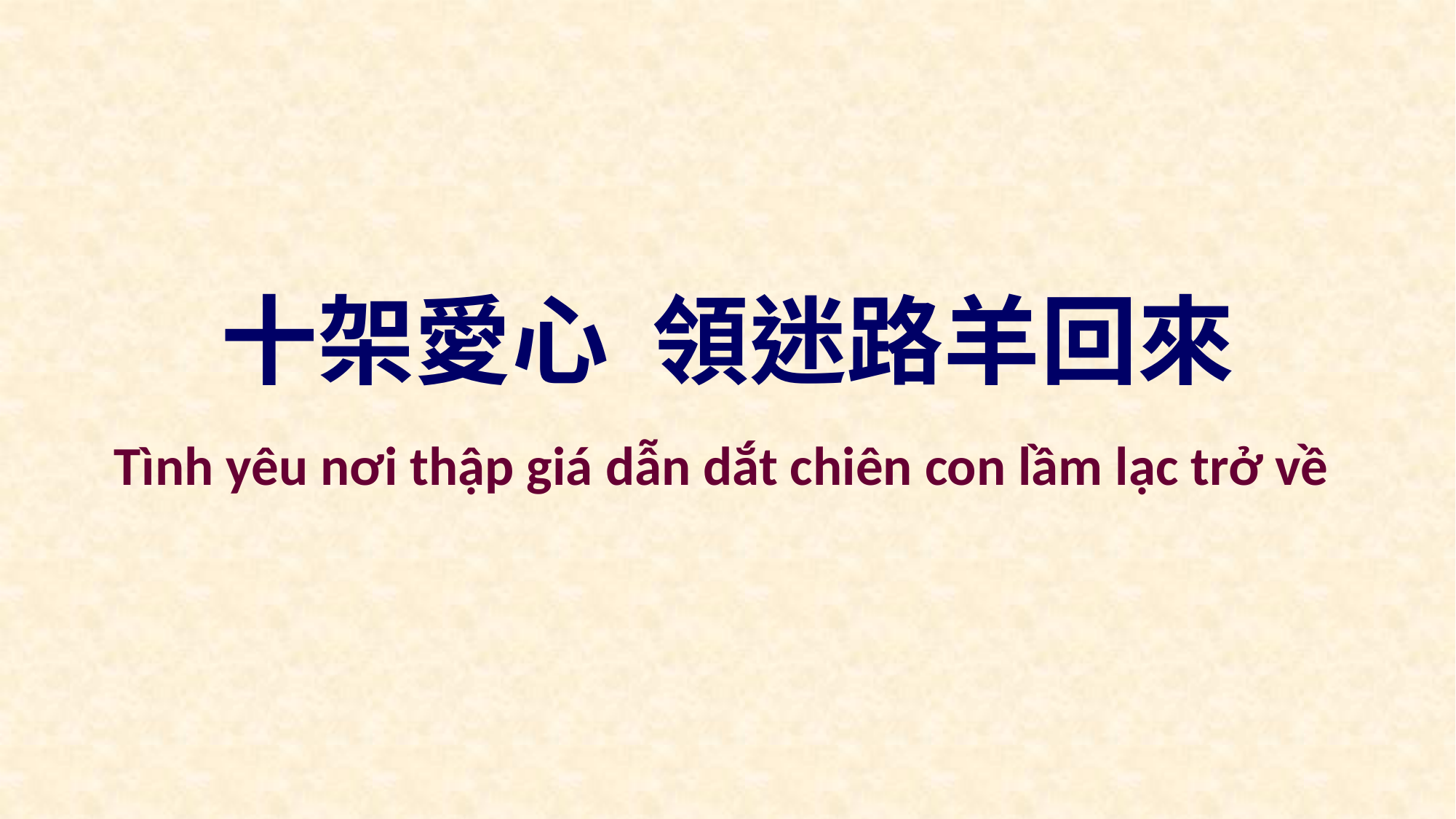

十架愛心  領迷路羊回來
Tình yêu nơi thập giá dẫn dắt chiên con lầm lạc trở về